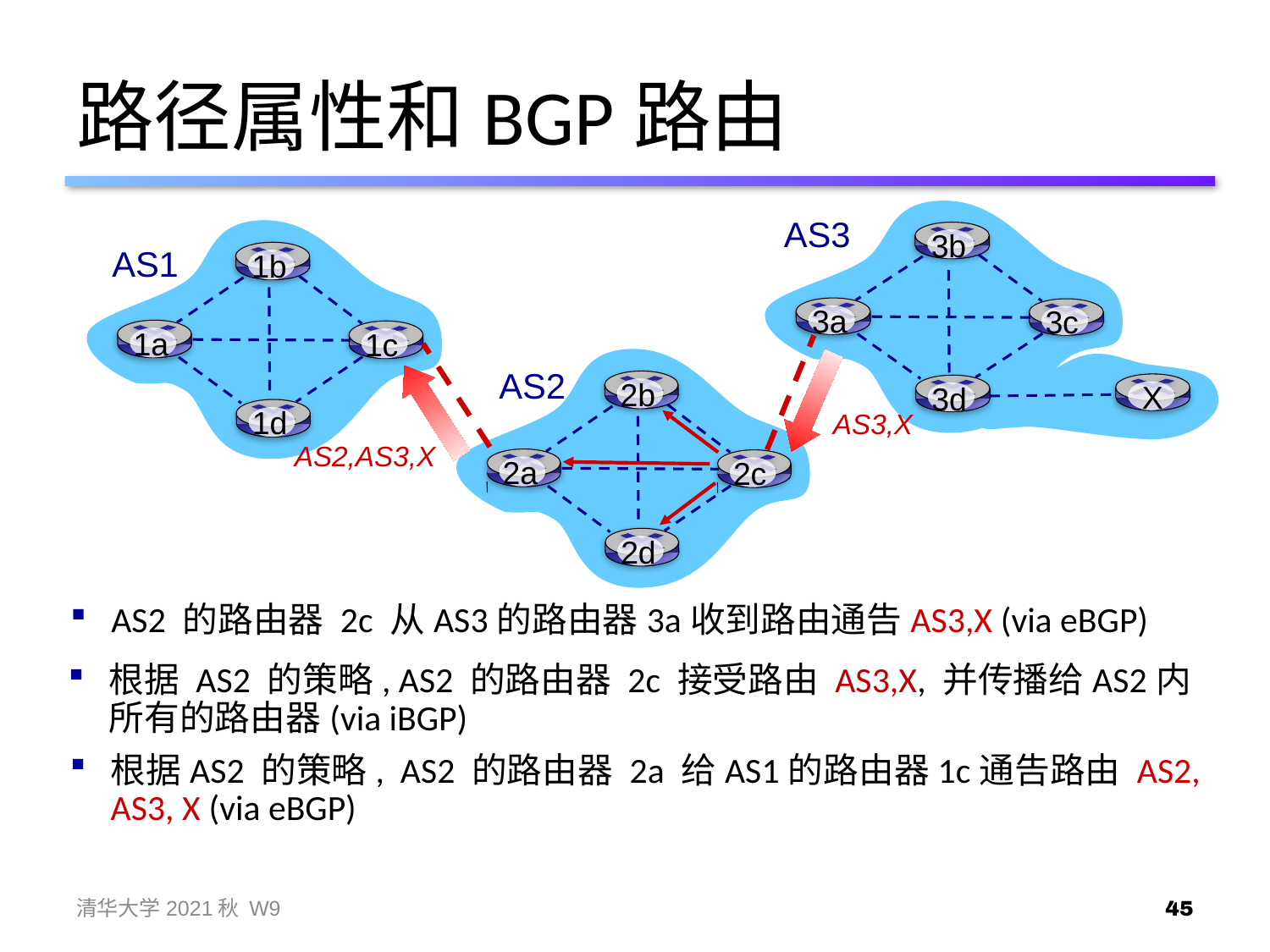

# 路径属性和BGP路由

AS3
3b

3a

3c

3d

1b

1a

1c

1d

AS1

2b

2a

2c

2d

AS3,X

  X

AS2

AS2,AS3,X
AS2 的路由器 2c 从AS3的路由器3a收到路由通告AS3,X (via eBGP)
根据 AS2 的策略, AS2 的路由器 2c 接受路由 AS3,X, 并传播给AS2内所有的路由器(via iBGP)

根据AS2 的策略,  AS2 的路由器 2a 给AS1的路由器1c通告路由 AS2, AS3, X (via eBGP)
清华大学2021秋 W9
45